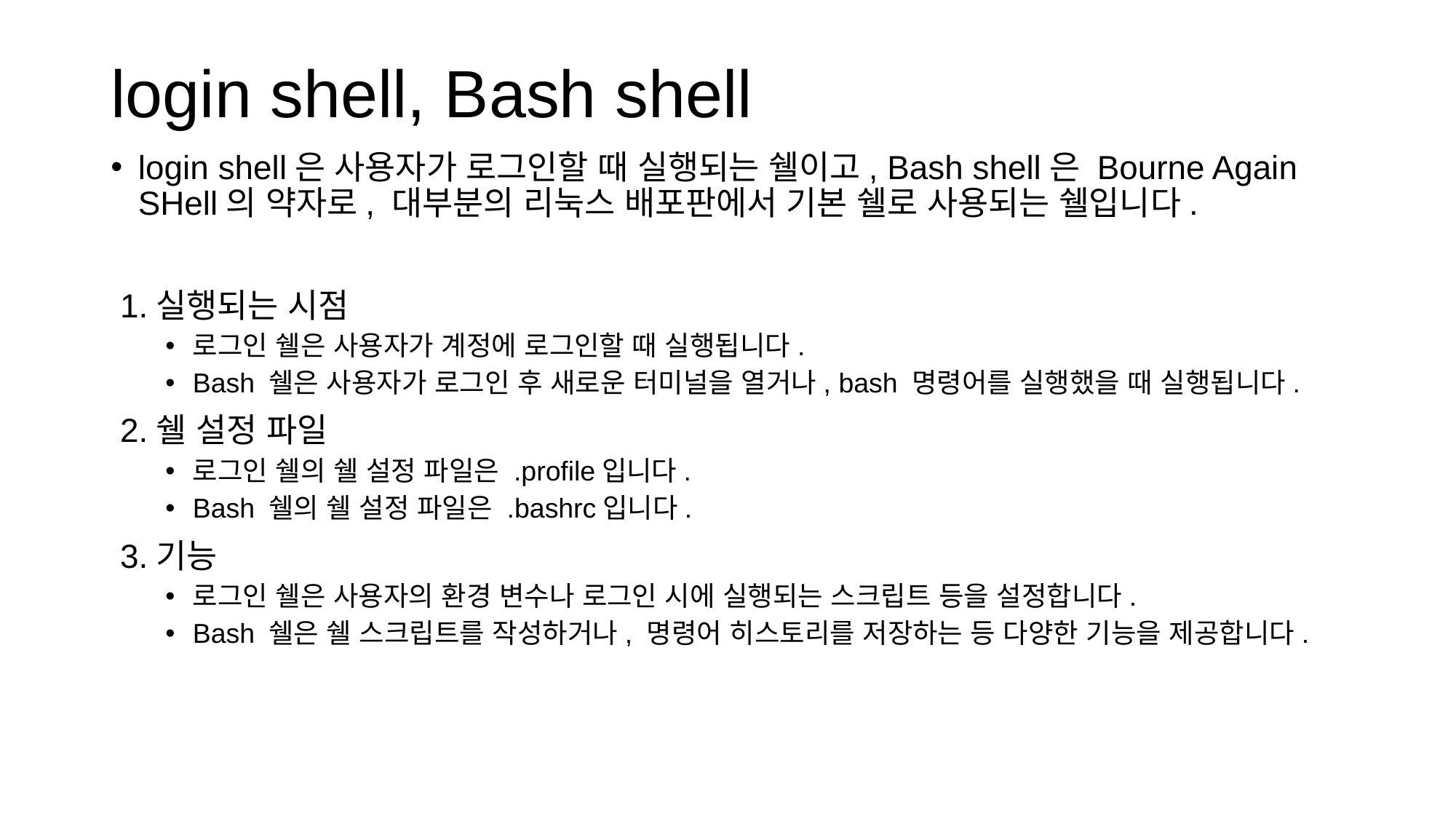

# login shell, Bash shell
login shell은 사용자가 로그인할 때 실행되는 쉘이고, Bash shell은 Bourne Again SHell의 약자로, 대부분의 리눅스 배포판에서 기본 쉘로 사용되는 쉘입니다.

 1.실행되는 시점
로그인 쉘은 사용자가 계정에 로그인할 때 실행됩니다.
Bash 쉘은 사용자가 로그인 후 새로운 터미널을 열거나, bash 명령어를 실행했을 때 실행됩니다.
 2.쉘 설정 파일
로그인 쉘의 쉘 설정 파일은 .profile입니다.
Bash 쉘의 쉘 설정 파일은 .bashrc입니다.
 3.기능
로그인 쉘은 사용자의 환경 변수나 로그인 시에 실행되는 스크립트 등을 설정합니다.
Bash 쉘은 쉘 스크립트를 작성하거나, 명령어 히스토리를 저장하는 등 다양한 기능을 제공합니다.